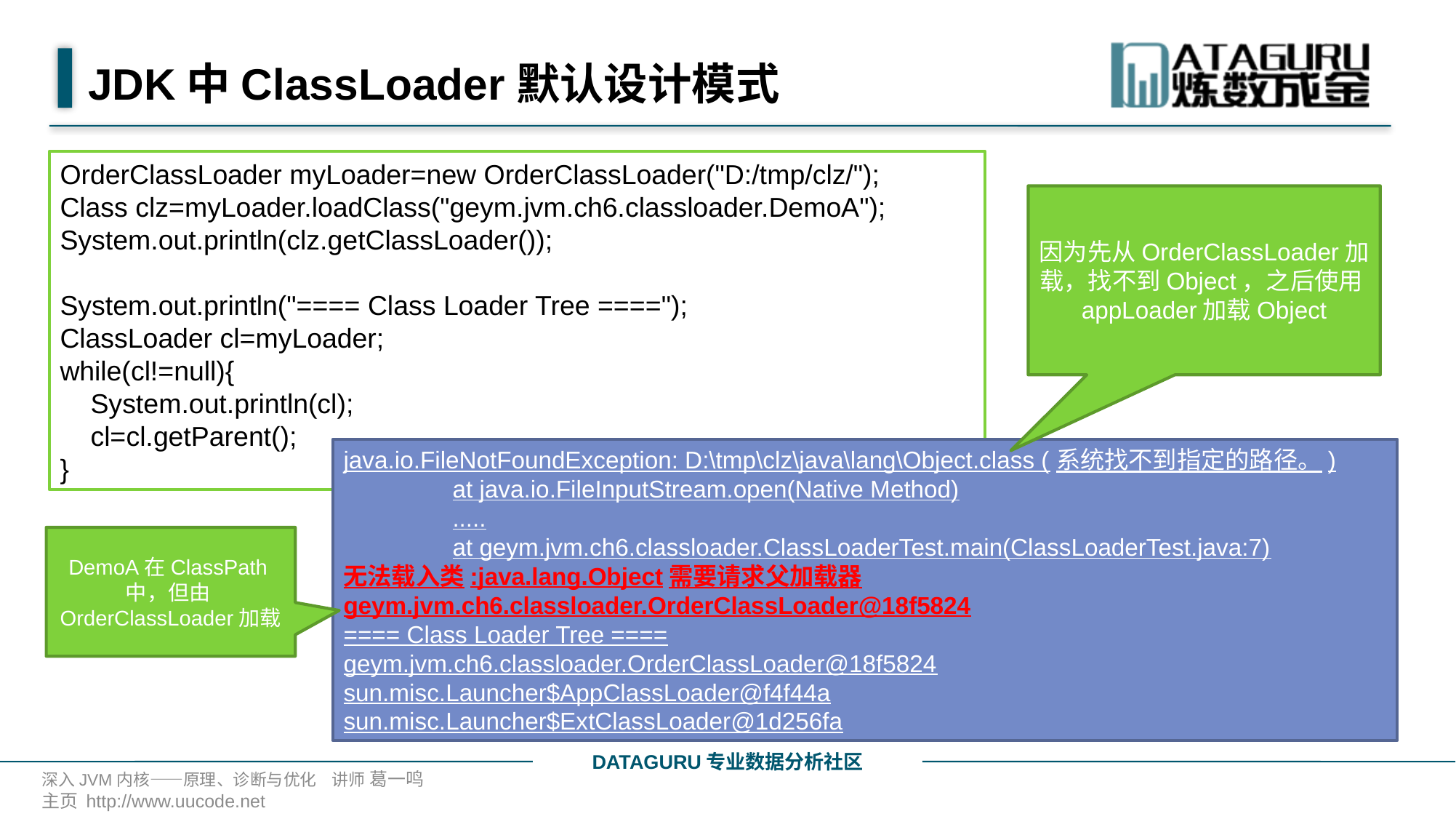

# JDK中ClassLoader默认设计模式
OrderClassLoader myLoader=new OrderClassLoader("D:/tmp/clz/");
Class clz=myLoader.loadClass("geym.jvm.ch6.classloader.DemoA");
System.out.println(clz.getClassLoader());

System.out.println("==== Class Loader Tree ====");
ClassLoader cl=myLoader;
while(cl!=null){
    System.out.println(cl);
    cl=cl.getParent();
}
因为先从OrderClassLoader加载，找不到Object，之后使用appLoader加载Object
java.io.FileNotFoundException: D:\tmp\clz\java\lang\Object.class (系统找不到指定的路径。)
	at java.io.FileInputStream.open(Native Method)
	.....
	at geym.jvm.ch6.classloader.ClassLoaderTest.main(ClassLoaderTest.java:7)
无法载入类:java.lang.Object需要请求父加载器
geym.jvm.ch6.classloader.OrderClassLoader@18f5824
==== Class Loader Tree ====
geym.jvm.ch6.classloader.OrderClassLoader@18f5824
sun.misc.Launcher$AppClassLoader@f4f44a
sun.misc.Launcher$ExtClassLoader@1d256fa
DemoA在ClassPath中，但由OrderClassLoader加载